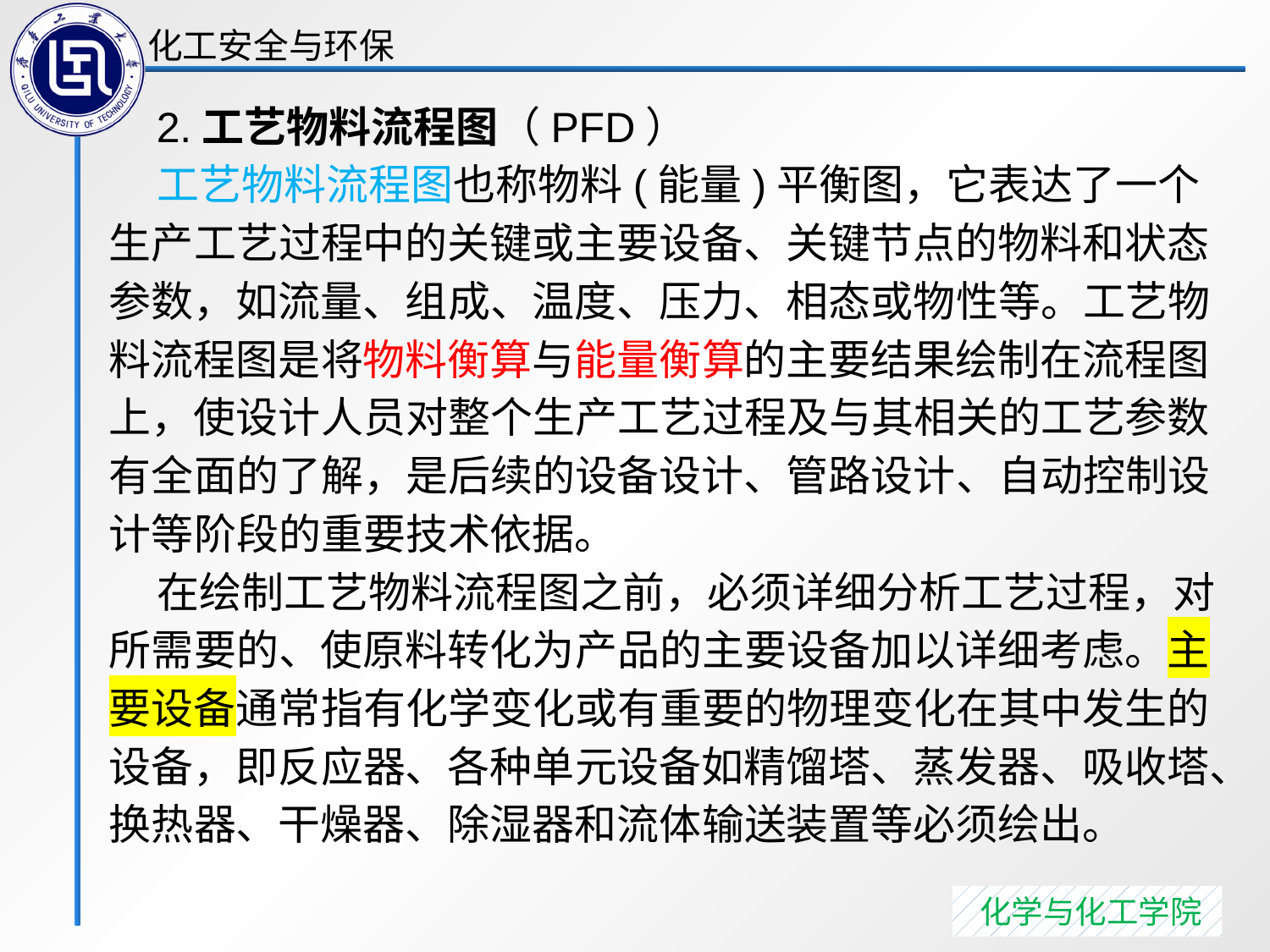

2.工艺物料流程图（PFD）
    工艺物料流程图也称物料(能量)平衡图，它表达了一个生产工艺过程中的关键或主要设备、关键节点的物料和状态参数，如流量、组成、温度、压力、相态或物性等。工艺物料流程图是将物料衡算与能量衡算的主要结果绘制在流程图上，使设计人员对整个生产工艺过程及与其相关的工艺参数有全面的了解，是后续的设备设计、管路设计、自动控制设计等阶段的重要技术依据。
    在绘制工艺物料流程图之前，必须详细分析工艺过程，对所需要的、使原料转化为产品的主要设备加以详细考虑。主要设备通常指有化学变化或有重要的物理变化在其中发生的设备，即反应器、各种单元设备如精馏塔、蒸发器、吸收塔、换热器、干燥器、除湿器和流体输送装置等必须绘出。